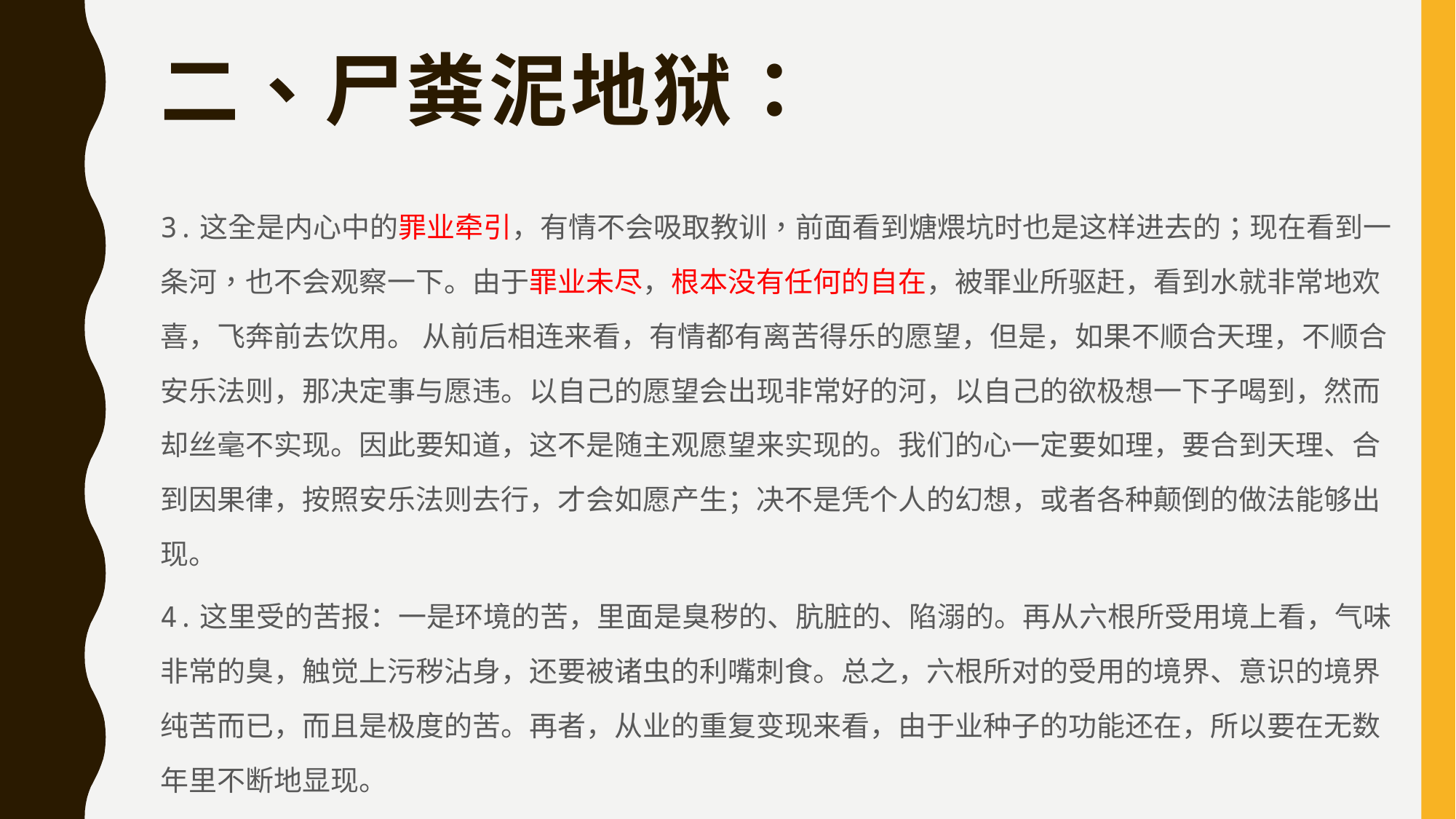

# 二、尸粪泥地狱：
3.这全是内心中的罪业牵引，有情不会吸取教训，前面看到煻煨坑时也是这样进去的；现在看到一条河，也不会观察一下。由于罪业未尽，根本没有任何的自在，被罪业所驱赶，看到水就非常地欢喜，飞奔前去饮用。 从前后相连来看，有情都有离苦得乐的愿望，但是，如果不顺合天理，不顺合安乐法则，那决定事与愿违。以自己的愿望会出现非常好的河，以自己的欲极想一下子喝到，然而却丝毫不实现。因此要知道，这不是随主观愿望来实现的。我们的心一定要如理，要合到天理、合到因果律，按照安乐法则去行，才会如愿产生；决不是凭个人的幻想，或者各种颠倒的做法能够出现。
4.这里受的苦报：一是环境的苦，里面是臭秽的、肮脏的、陷溺的。再从六根所受用境上看，气味非常的臭，触觉上污秽沾身，还要被诸虫的利嘴刺食。总之，六根所对的受用的境界、意识的境界纯苦而已，而且是极度的苦。再者，从业的重复变现来看，由于业种子的功能还在，所以要在无数年里不断地显现。